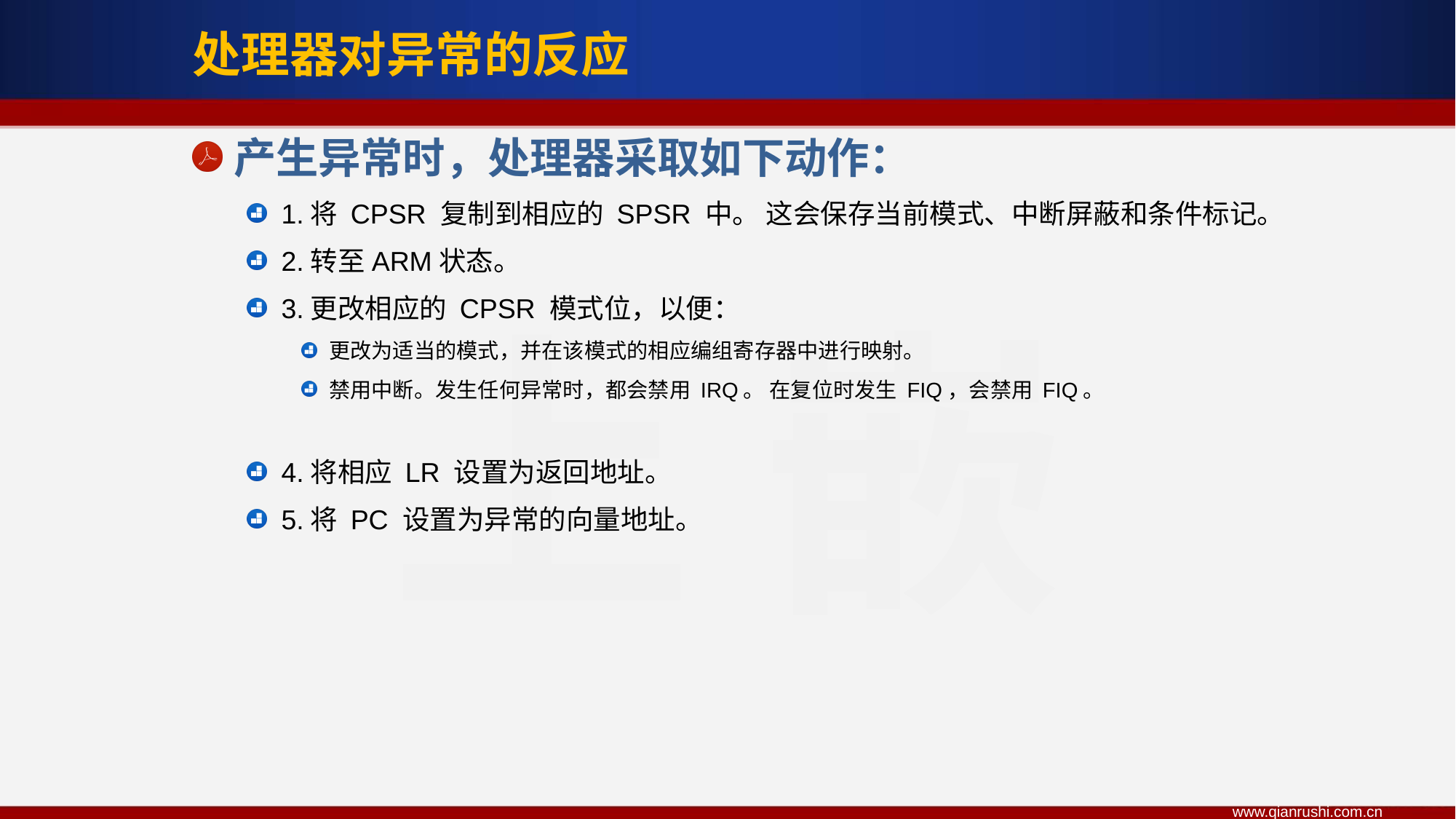

处理器对异常的反应
产生异常时，处理器采取如下动作：
1.将 CPSR 复制到相应的 SPSR 中。 这会保存当前模式、中断屏蔽和条件标记。
2.转至ARM状态。
3.更改相应的 CPSR 模式位，以便：
更改为适当的模式，并在该模式的相应编组寄存器中进行映射。
禁用中断。发生任何异常时，都会禁用 IRQ。 在复位时发生 FIQ，会禁用 FIQ。

4.将相应 LR 设置为返回地址。
5.将 PC 设置为异常的向量地址。